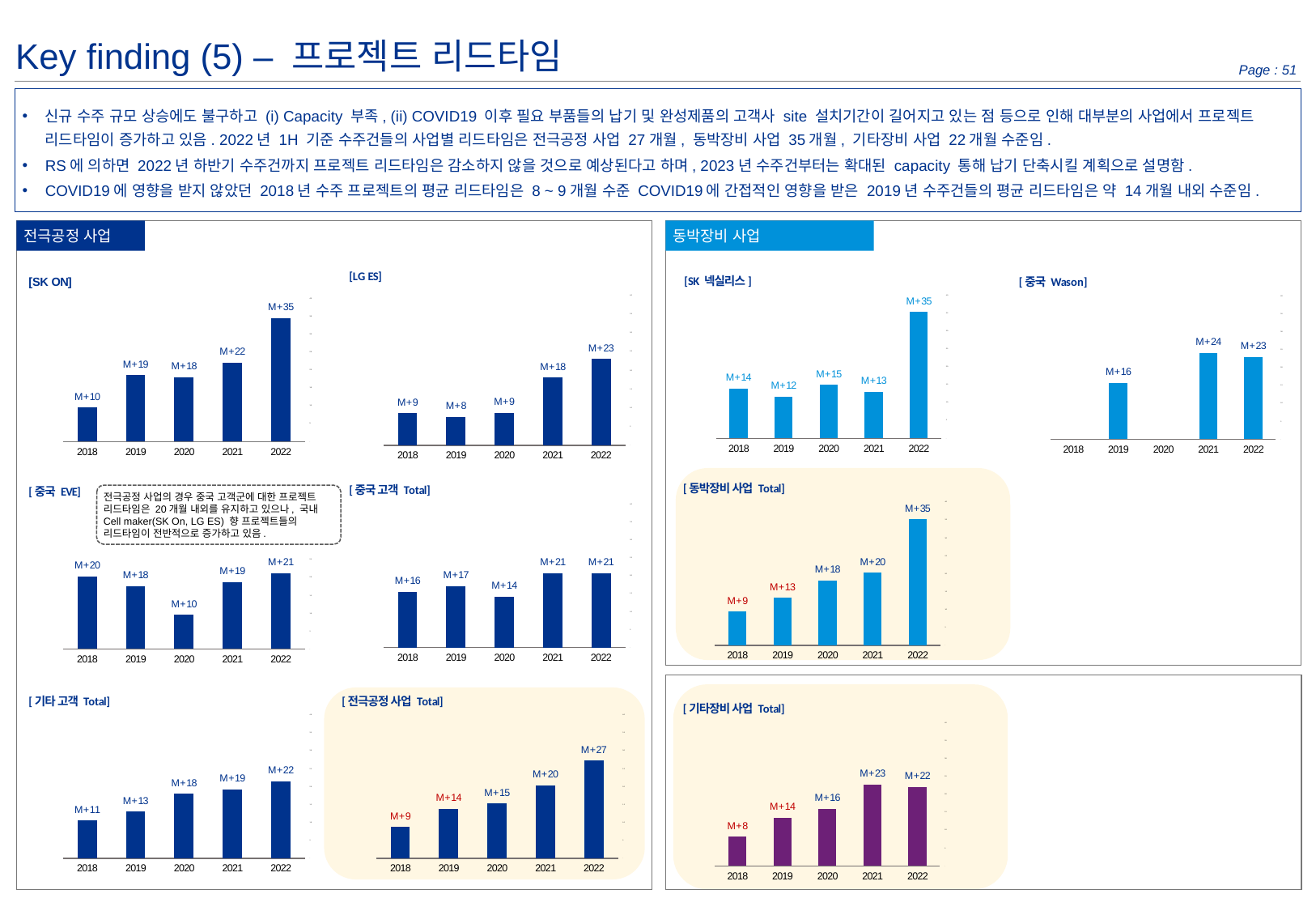

Key finding (5) – 프로젝트 리드타임
신규 수주 규모 상승에도 불구하고 (i) Capacity 부족, (ii) COVID19 이후 필요 부품들의 납기 및 완성제품의 고객사 site 설치기간이 길어지고 있는 점 등으로 인해 대부분의 사업에서 프로젝트 리드타임이 증가하고 있음. 2022년 1H 기준 수주건들의 사업별 리드타임은 전극공정 사업 27개월, 동박장비 사업 35개월, 기타장비 사업 22개월 수준임.
RS에 의하면 2022년 하반기 수주건까지 프로젝트 리드타임은 감소하지 않을 것으로 예상된다고 하며, 2023년 수주건부터는 확대된 capacity 통해 납기 단축시킬 계획으로 설명함.
COVID19에 영향을 받지 않았던 2018년 수주 프로젝트의 평균 리드타임은 8 ~ 9개월 수준 COVID19에 간접적인 영향을 받은 2019년 수주건들의 평균 리드타임은 약 14개월 내외 수준임.
전극공정 사업
동박장비 사업

### Chart: [LG ES]

| Category | 매출 리드타임 |
|---|---|
| 2022 | 23.033072793889836 |
| 2021 | 18.07145641825759 |
| 2020 | 8.660919533699454 |
| 2019 | 7.638229021269091 |
| 2018 | 8.51410537523275 |

### Chart: [SK 넥실리스]

| Category | 매출 리드타임 |
|---|---|
| 2022 | 35.34413179683027 |
| 2021 | 12.9271410282326 |
| 2020 | 14.98034916768169 |
| 2019 | 11.651304304454086 |
| 2018 | 13.9 |

### Chart: [중국 Wason]

| Category | 매출 리드타임 |
|---|---|
| 2022 | 23.0 |
| 2021 | 24.16801901131146 |
| 2020 | None |
| 2019 | 15.8 |
| 2018 | None |

### Chart: [SK ON]

| Category | 매출 리드타임 |
|---|---|
| 2022 | 34.53239501196506 |
| 2021 | 22.0106015187429 |
| 2020 | 17.981068572761927 |
| 2019 | 18.517226446123196 |
| 2018 | 9.529060295746481 |

### Chart: [동박장비 사업 Total]

| Category | 매출 리드타임 |
|---|---|
| 2022 | 35.2291147804046 |
| 2021 | 20.325259619262113 |
| 2020 | 18.144368708276357 |
| 2019 | 13.245356092927706 |
| 2018 | 9.433260524650976 |

### Chart: [중국 고객 Total]

| Category | 매출 리드타임 |
|---|---|
| 2022 | 20.733065546379695 |
| 2021 | 20.805802107846997 |
| 2020 | 14.246797803514749 |
| 2019 | 17.093329102137563 |
| 2018 | 15.555637681200922 |

### Chart: [중국 EVE]

| Category | 매출 리드타임 |
|---|---|
| 2022 | 21.16183710082526 |
| 2021 | 18.687894062430775 |
| 2020 | 9.514550768225828 |
| 2019 | 17.58788884779265 |
| 2018 | 20.266666666666666 |
전극공정 사업의 경우 중국 고객군에 대한 프로젝트 리드타임은 20개월 내외를 유지하고 있으나, 국내 Cell maker(SK On, LG ES) 향 프로젝트들의 리드타임이 전반적으로 증가하고 있음.

### Chart: [기타 고객 Total]

| Category | 매출 리드타임 |
|---|---|
| 2022 | 21.516794568111738 |
| 2021 | 19.26751360537708 |
| 2020 | 18.062868569718937 |
| 2019 | 13.005416602844923 |
| 2018 | 10.540320733104238 |

### Chart: [전극공정 사업 Total]

| Category | 매출 리드타임 |
|---|---|
| 2022 | 27.237295812299962 |
| 2021 | 20.406383954777144 |
| 2020 | 15.325079736672738 |
| 2019 | 13.861289092298222 |
| 2018 | 8.716677048268782 |

### Chart: [기타장비 사업 Total]

| Category | 매출 리드타임 |
|---|---|
| 2022 | 22.0899171684268 |
| 2021 | 22.745839887964237 |
| 2020 | 15.936072095340222 |
| 2019 | 13.505039523188518 |
| 2018 | 8.169654870421668 |